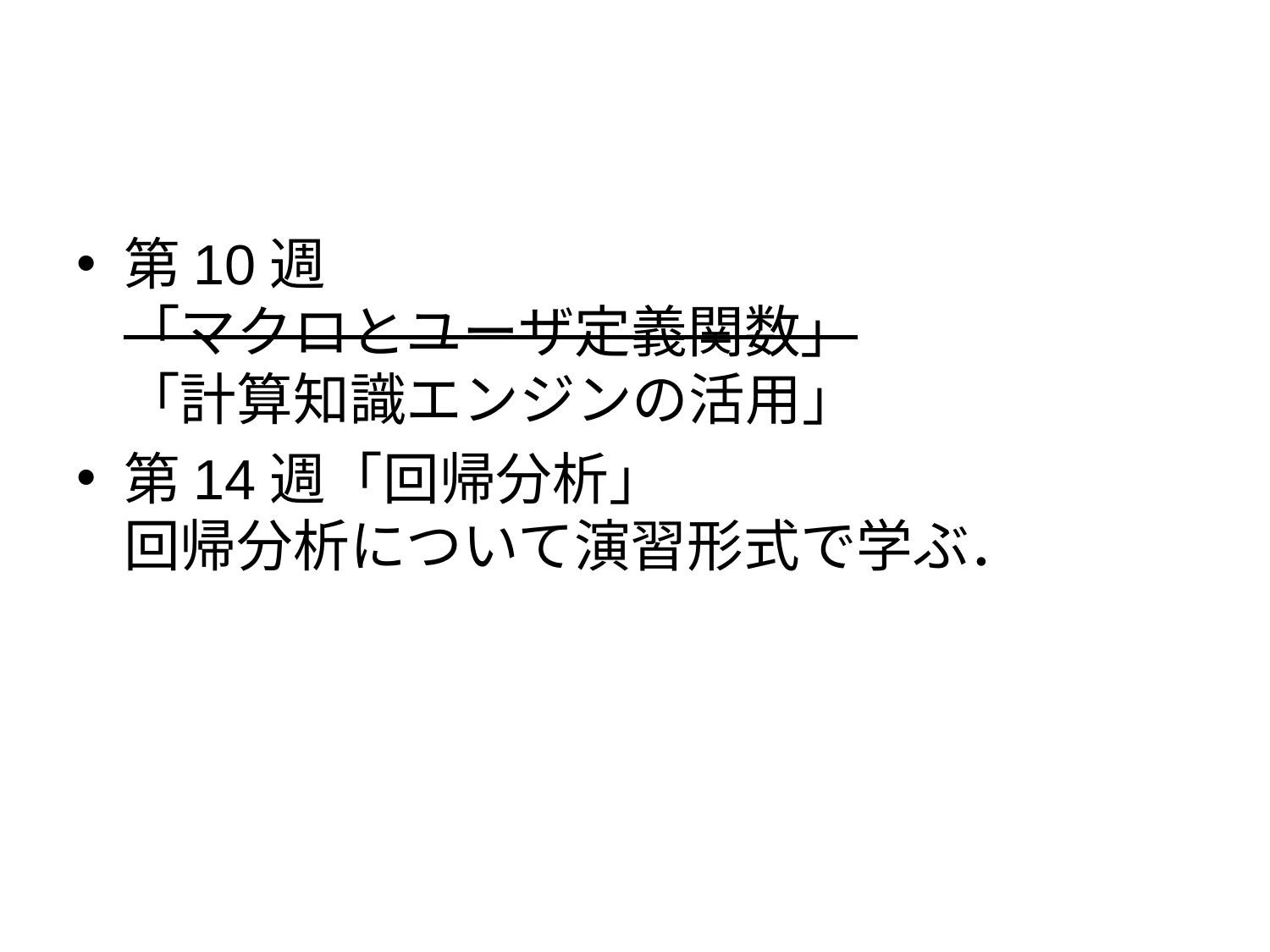

#
第10週
「マクロとユーザ定義関数」
「計算知識エンジンの活用」
第14週「回帰分析」
回帰分析について演習形式で学ぶ．